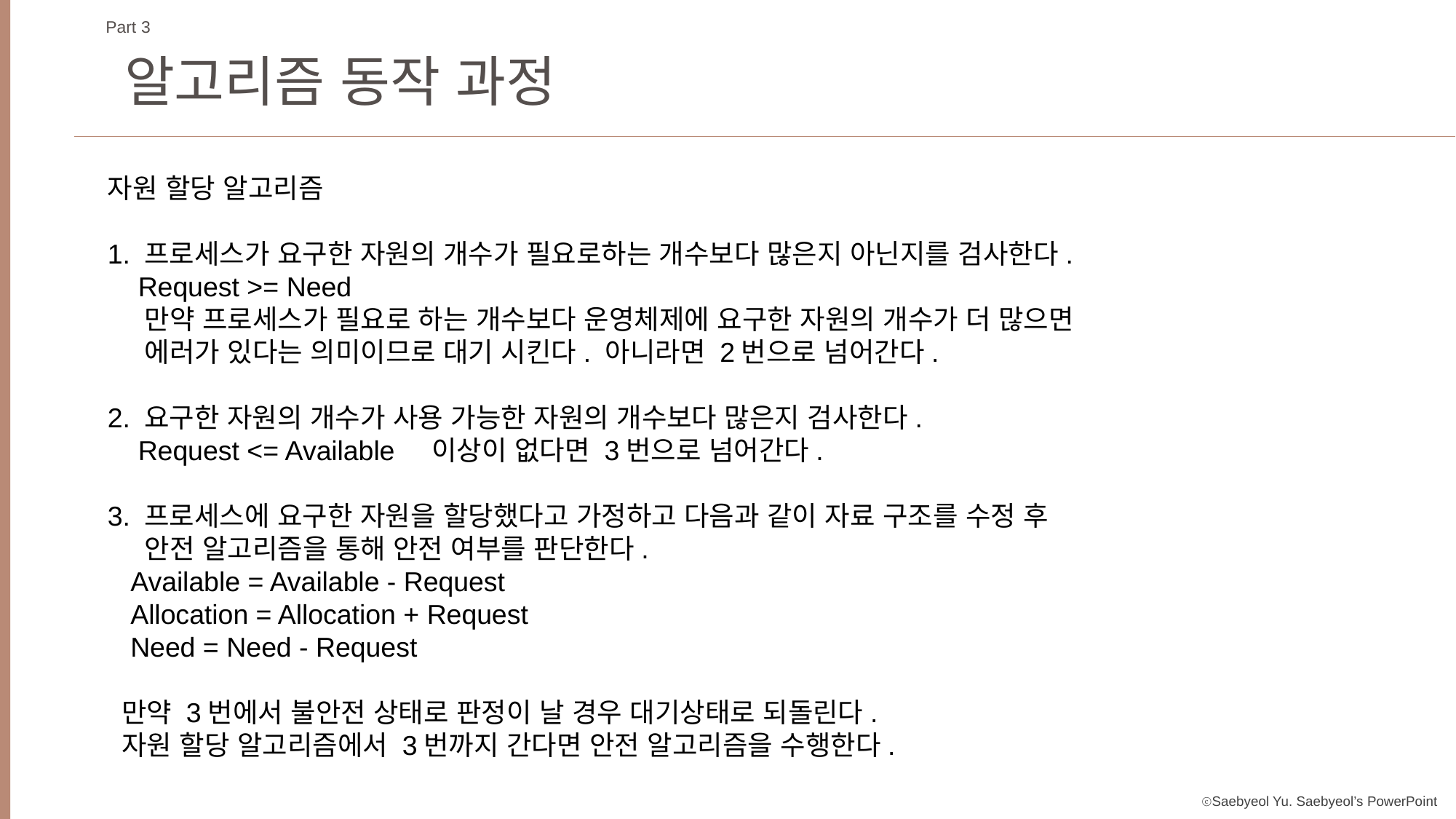

Part 3
알고리즘 동작 과정
자원 할당 알고리즘

1. 프로세스가 요구한 자원의 개수가 필요로하는 개수보다 많은지 아닌지를 검사한다.
    Request >= Need
    만약 프로세스가 필요로 하는 개수보다 운영체제에 요구한 자원의 개수가 더 많으면
    에러가 있다는 의미이므로 대기 시킨다. 아니라면 2번으로 넘어간다.

2. 요구한 자원의 개수가 사용 가능한 자원의 개수보다 많은지 검사한다.
    Request <= Available    이상이 없다면 3번으로 넘어간다.

3. 프로세스에 요구한 자원을 할당했다고 가정하고 다음과 같이 자료 구조를 수정 후
    안전 알고리즘을 통해 안전 여부를 판단한다.
   Available = Available - Request
   Allocation = Allocation + Request
   Need = Need - Request

 만약 3번에서 불안전 상태로 판정이 날 경우 대기상태로 되돌린다.
 자원 할당 알고리즘에서 3번까지 간다면 안전 알고리즘을 수행한다.